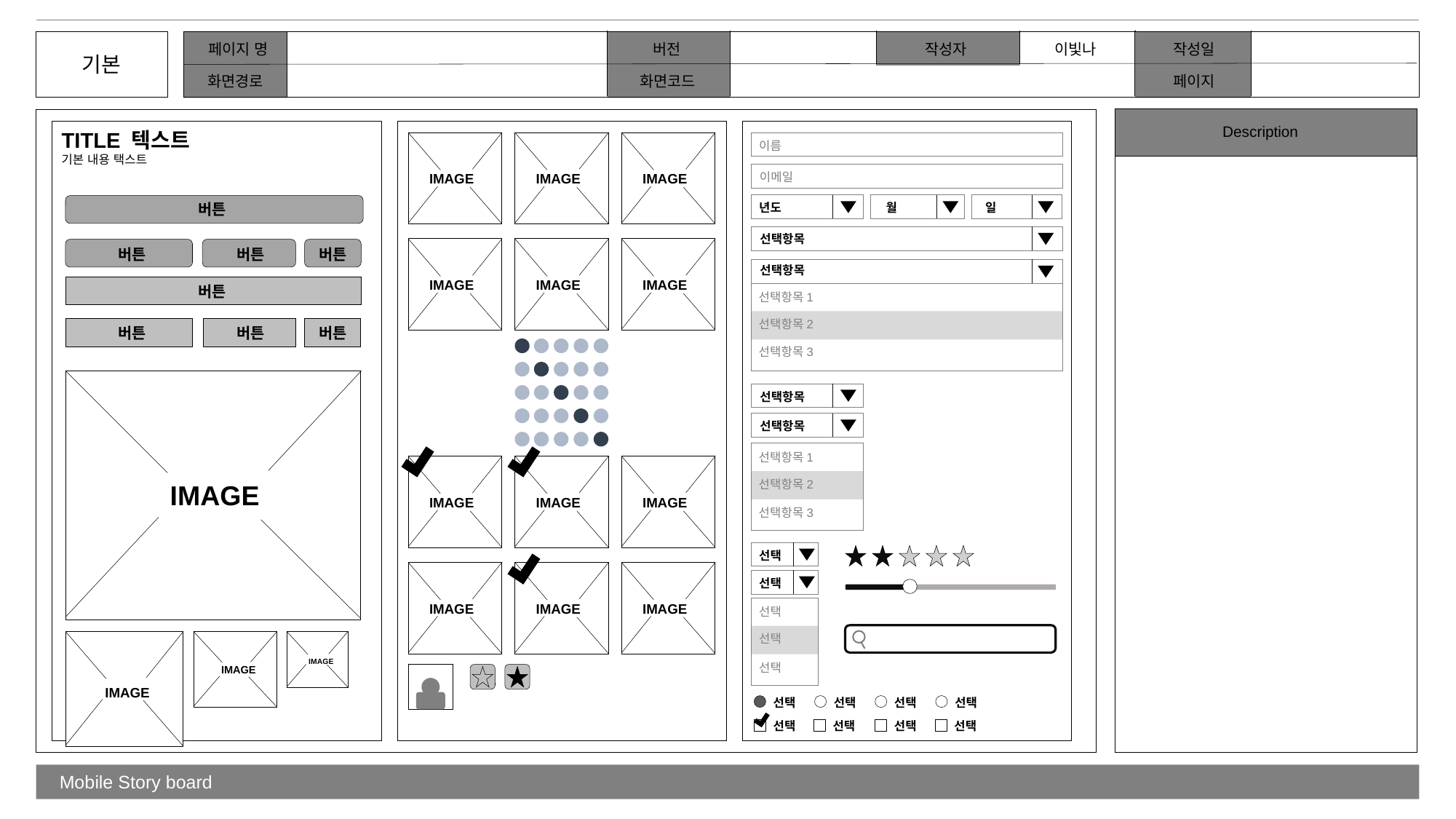

기본

페이지 명
버전
작성자
이빛나
작성일
화면경로
화면코드
페이지

Description

TITLE 텍스트
기본 내용 택스트

IMAGE

IMAGE

IMAGE

이름

이메일
버튼

년도
월
일

선택항목

IMAGE

IMAGE

버튼
버튼
버튼
선택항목

IMAGE

버튼

선택항목1

선택항목2
버튼
버튼
버튼

선택항목3

선택항목

선택항목

선택항목1

IMAGE

IMAGE

IMAGE

선택항목2
IMAGE
선택항목3

선택

IMAGE

IMAGE

IMAGE

선택

선택

선택

IMAGE
선택
IMAGE

IMAGE
선택
선택
선택
선택

선택
선택
선택
선택

Mobile Story board